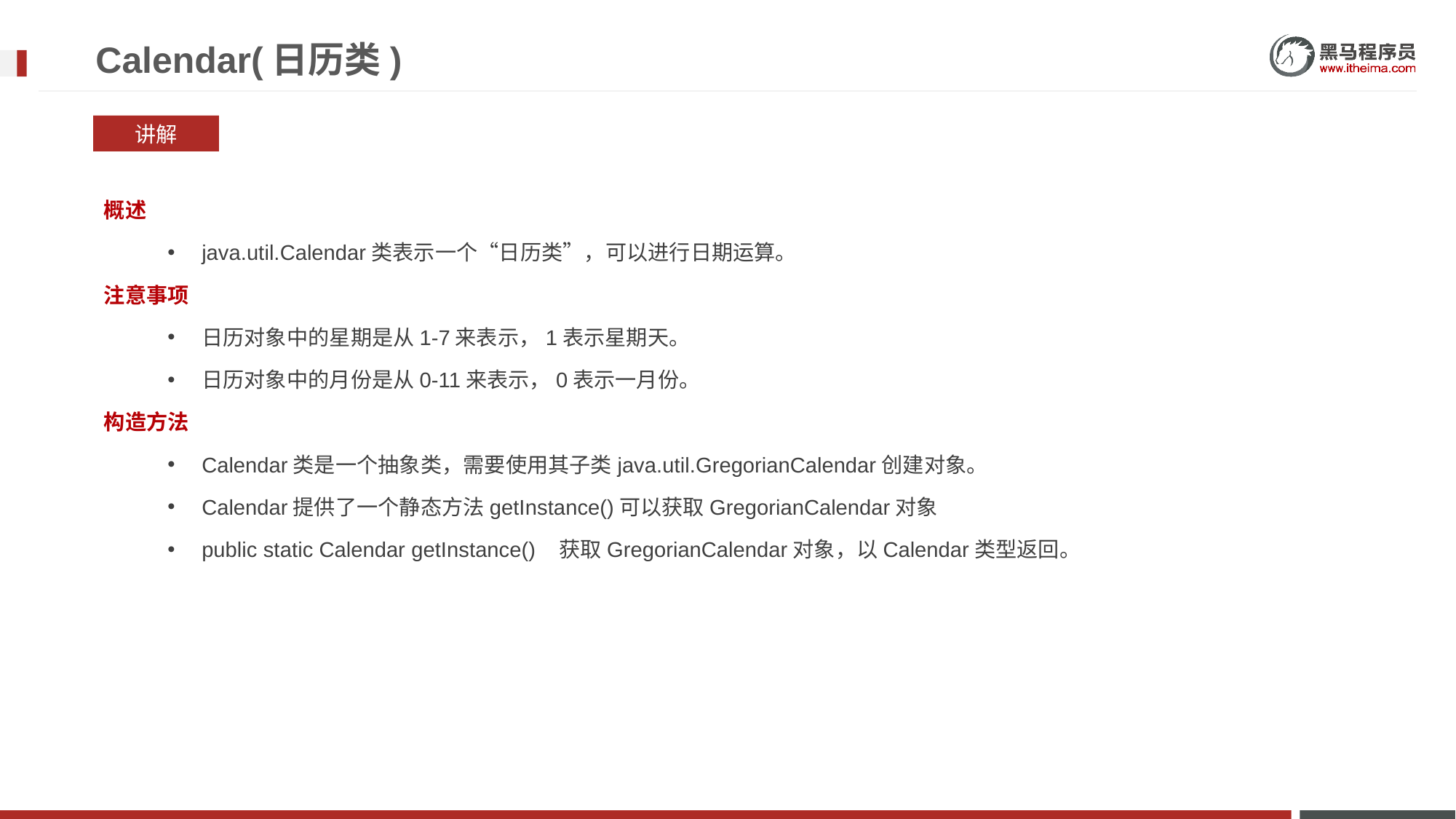

# Calendar(日历类)
讲解
概述
java.util.Calendar类表示一个“日历类”，可以进行日期运算。
注意事项
日历对象中的星期是从1-7来表示，1表示星期天。
日历对象中的月份是从0-11来表示，0表示一月份。
构造方法
Calendar类是一个抽象类，需要使用其子类java.util.GregorianCalendar创建对象。
Calendar提供了一个静态方法getInstance()可以获取GregorianCalendar对象
public static Calendar getInstance()   获取GregorianCalendar对象，以Calendar类型返回。